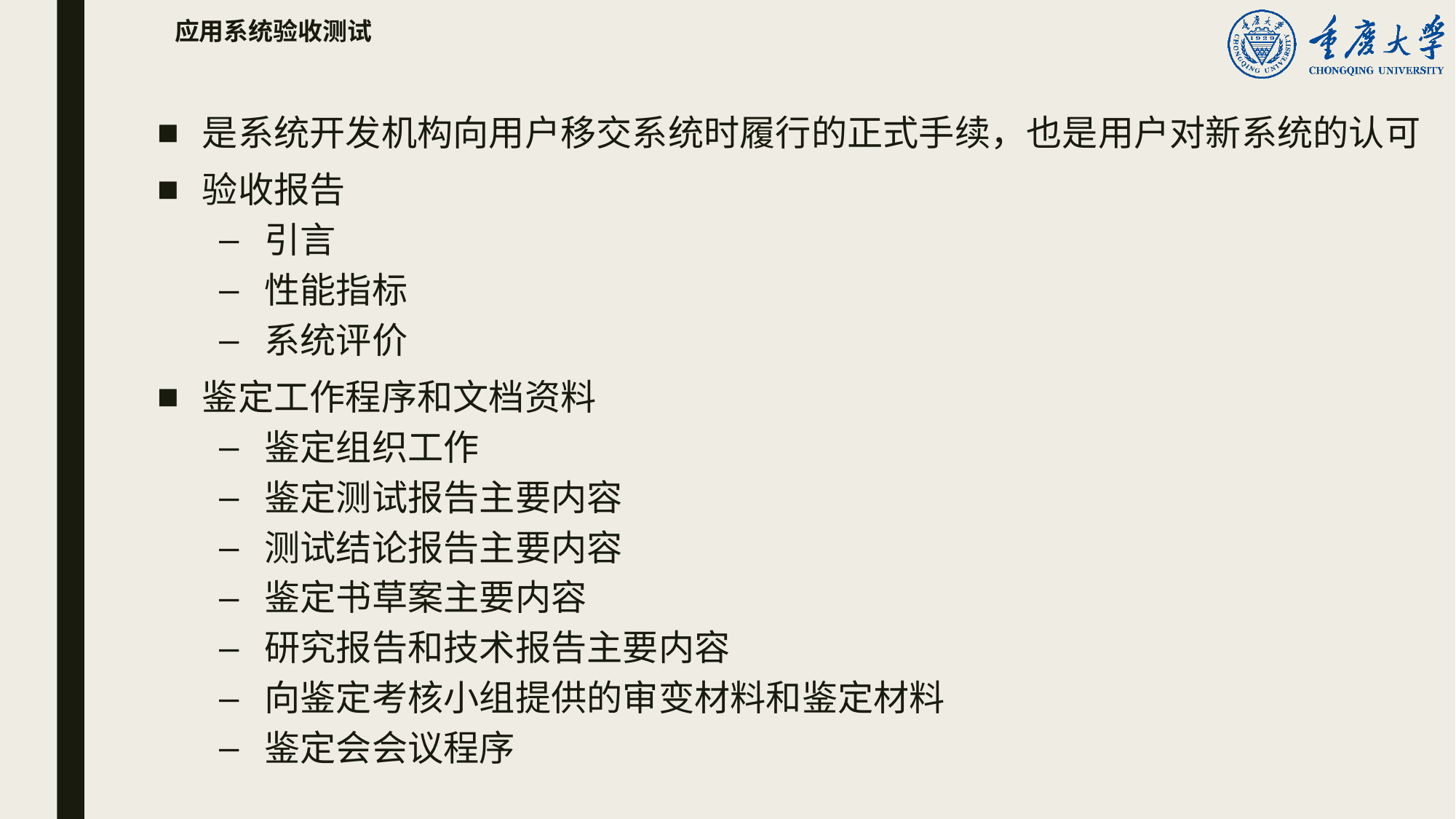

# 应用系统验收测试
是系统开发机构向用户移交系统时履行的正式手续，也是用户对新系统的认可
验收报告
引言
性能指标
系统评价
鉴定工作程序和文档资料
鉴定组织工作
鉴定测试报告主要内容
测试结论报告主要内容
鉴定书草案主要内容
研究报告和技术报告主要内容
向鉴定考核小组提供的审变材料和鉴定材料
鉴定会会议程序